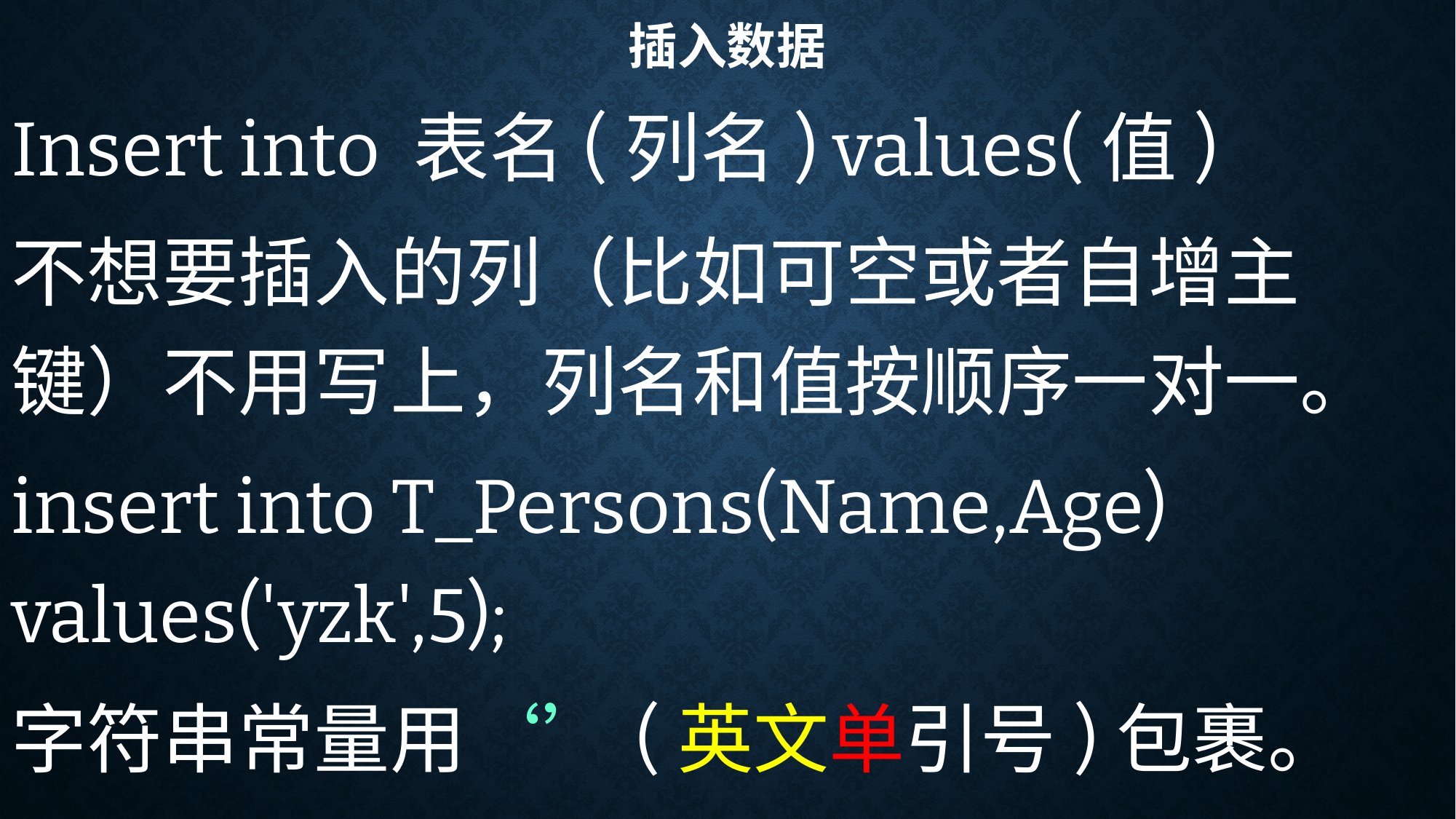

# 插入数据
Insert into 表名(列名) values(值)
不想要插入的列（比如可空或者自增主键）不用写上，列名和值按顺序一对一。
insert into T_Persons(Name,Age) values('yzk',5);
字符串常量用‘’(英文单引号)包裹。